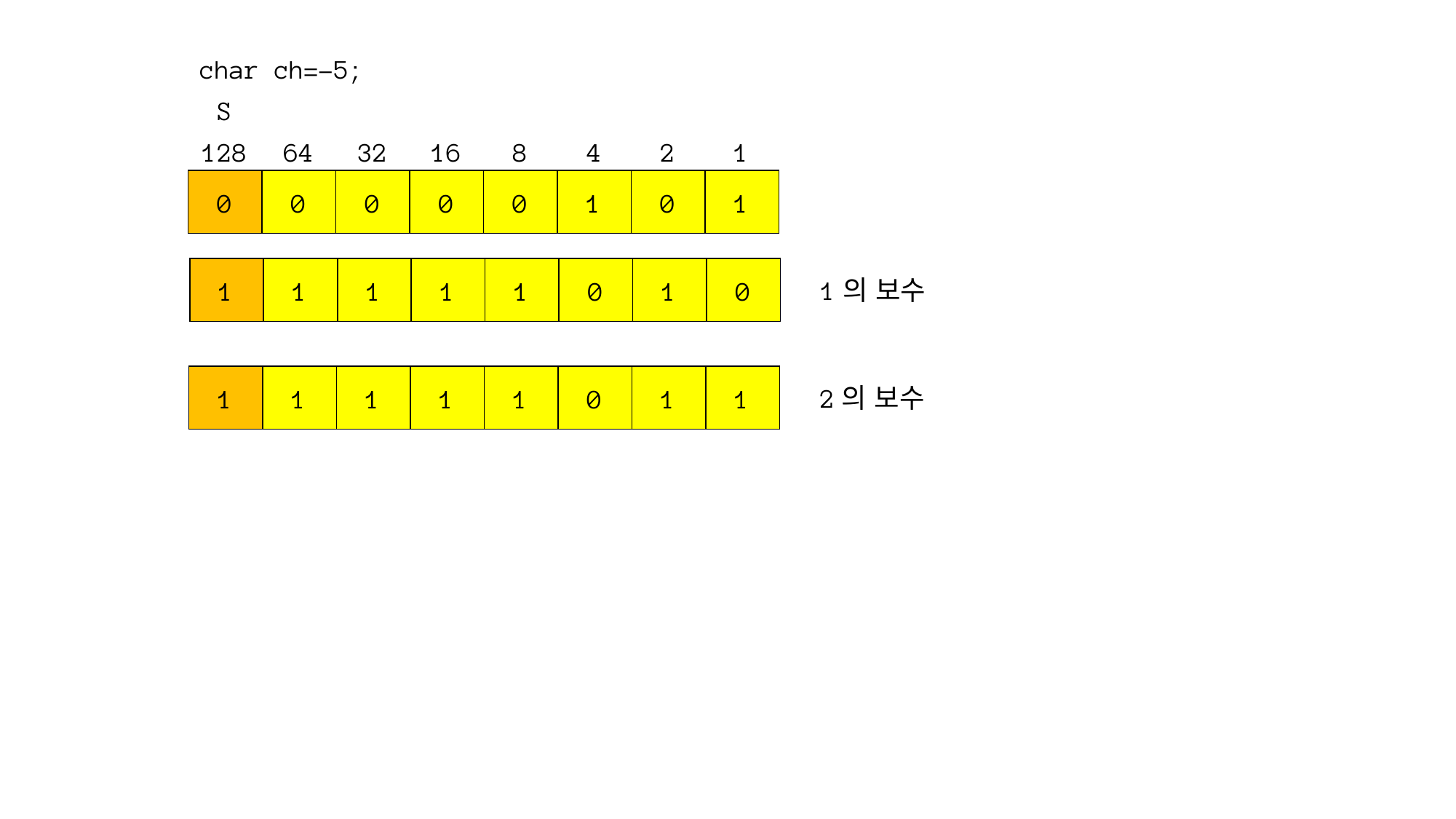

char ch=-5;
S
128
64
32
16
8
4
2
1
0
0
0
0
0
1
0
1
1
1
1
1
1
0
1
0
1의 보수
1
1
1
1
1
0
1
1
2의 보수